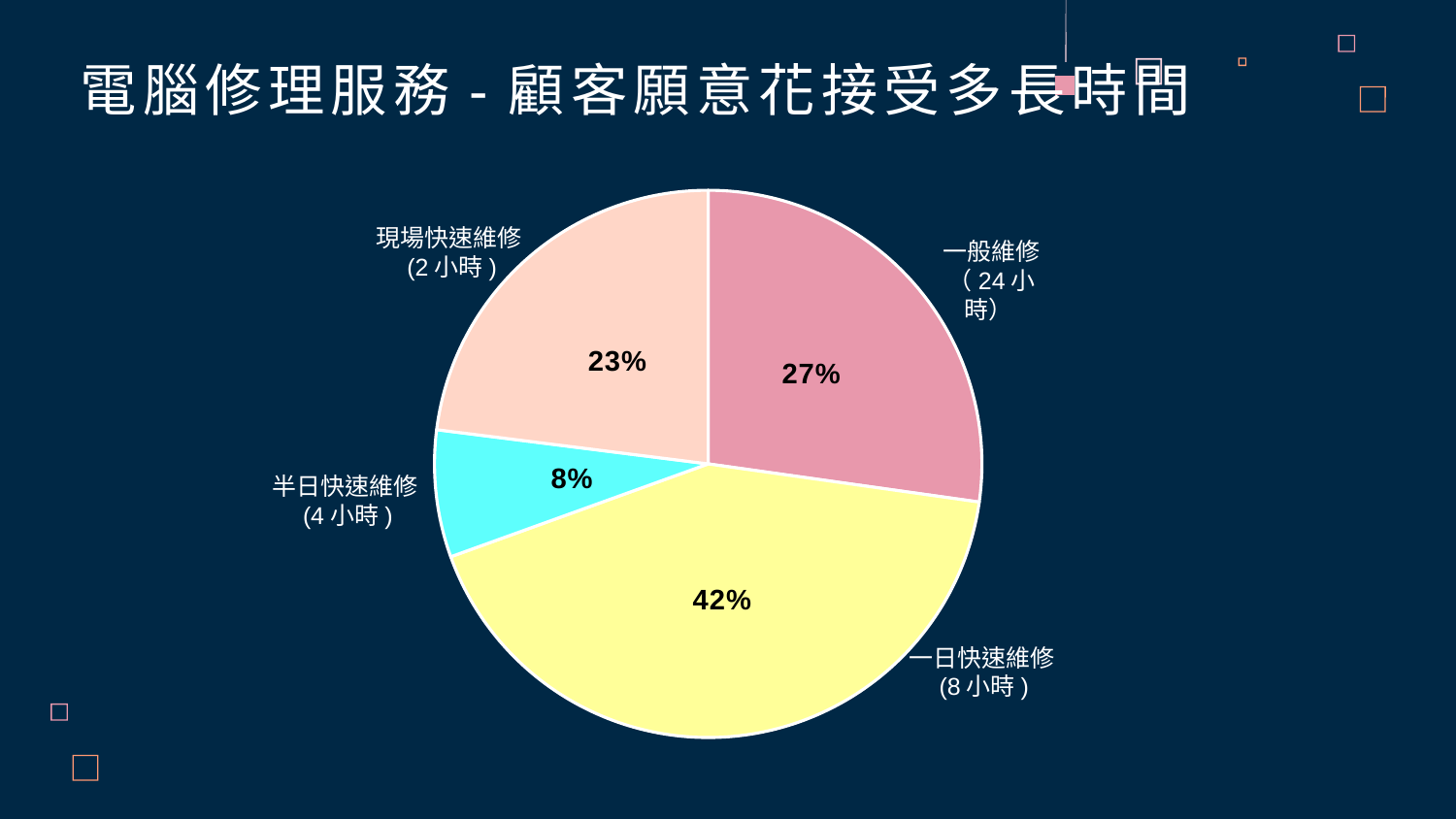

# 電腦修理服務-顧客願意花接受多長時間

### Chart

| Category | 銷售 |
|---|---|
| 一般維修
（24小時） | 58.0 |
| 一日快速維修
(8小時) | 90.0 |
| 半日快速維修
(4小時) | 16.0 |
| 現場快速維修
(2小時) | 49.0 |
現場快速維修(2小時)
一般維修
（24小時）
半日快速維修(4小時)
一日快速維修(8小時)